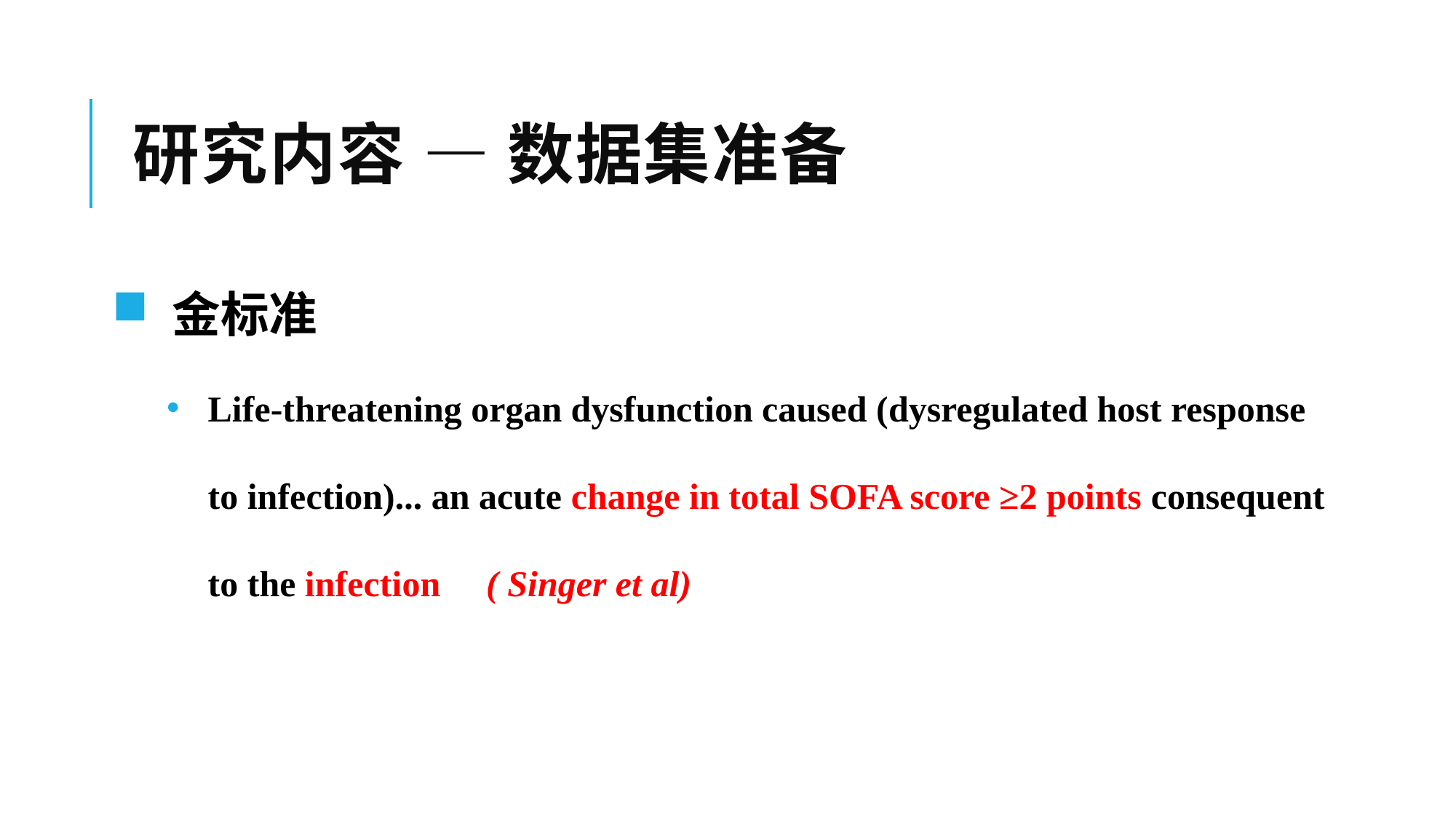

# 研究内容 — 数据集准备
 金标准
Life-threatening organ dysfunction caused (dysregulated host response to infection)... an acute change in total SOFA score ≥2 points consequent to the infection     ( Singer et al)